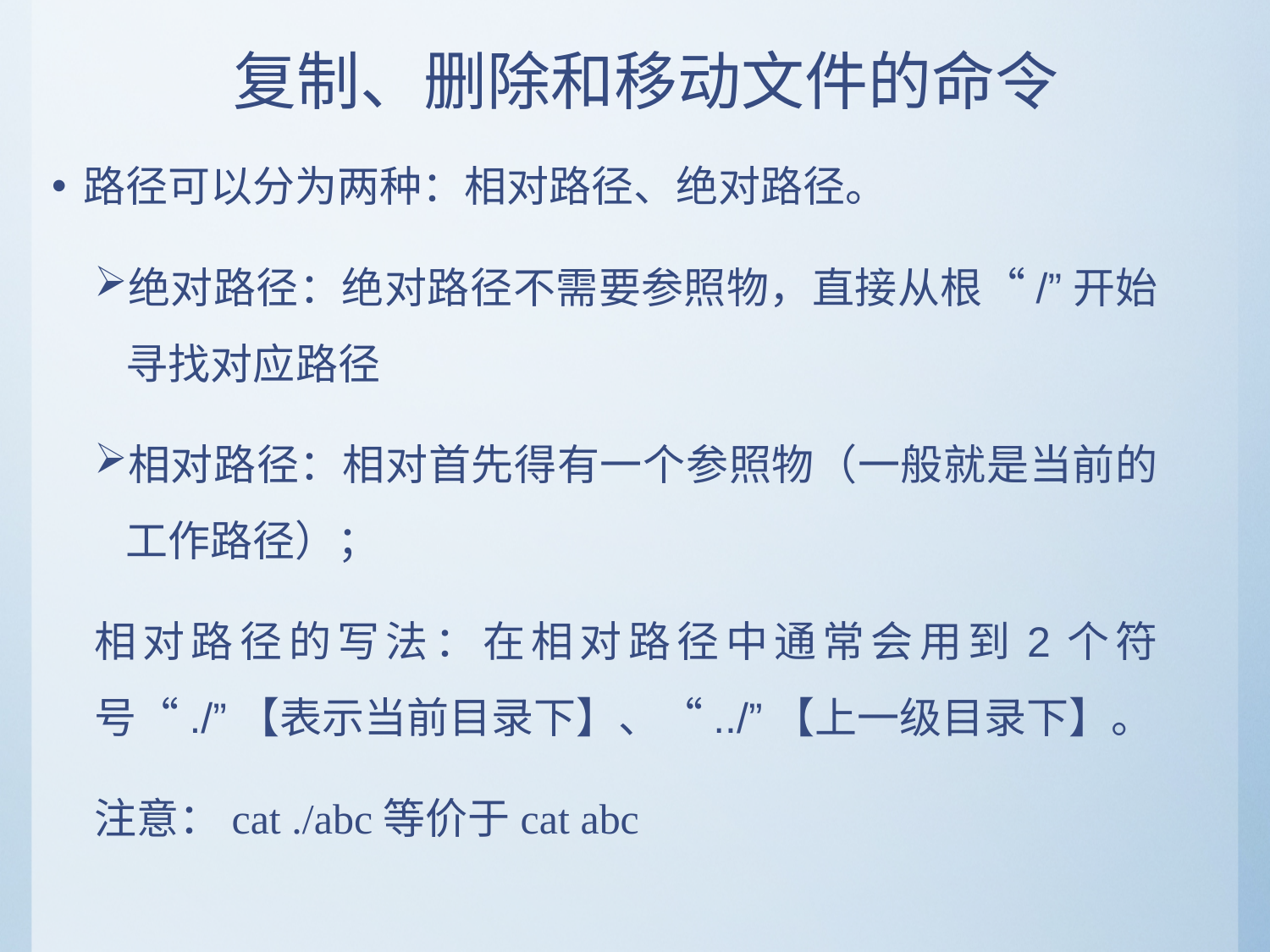

# 复制、删除和移动文件的命令
路径可以分为两种：相对路径、绝对路径。
绝对路径：绝对路径不需要参照物，直接从根“/”开始寻找对应路径
相对路径：相对首先得有一个参照物（一般就是当前的工作路径）；
相对路径的写法：在相对路径中通常会用到2个符号“./”【表示当前目录下】、“../”【上一级目录下】。
注意：cat ./abc等价于cat abc